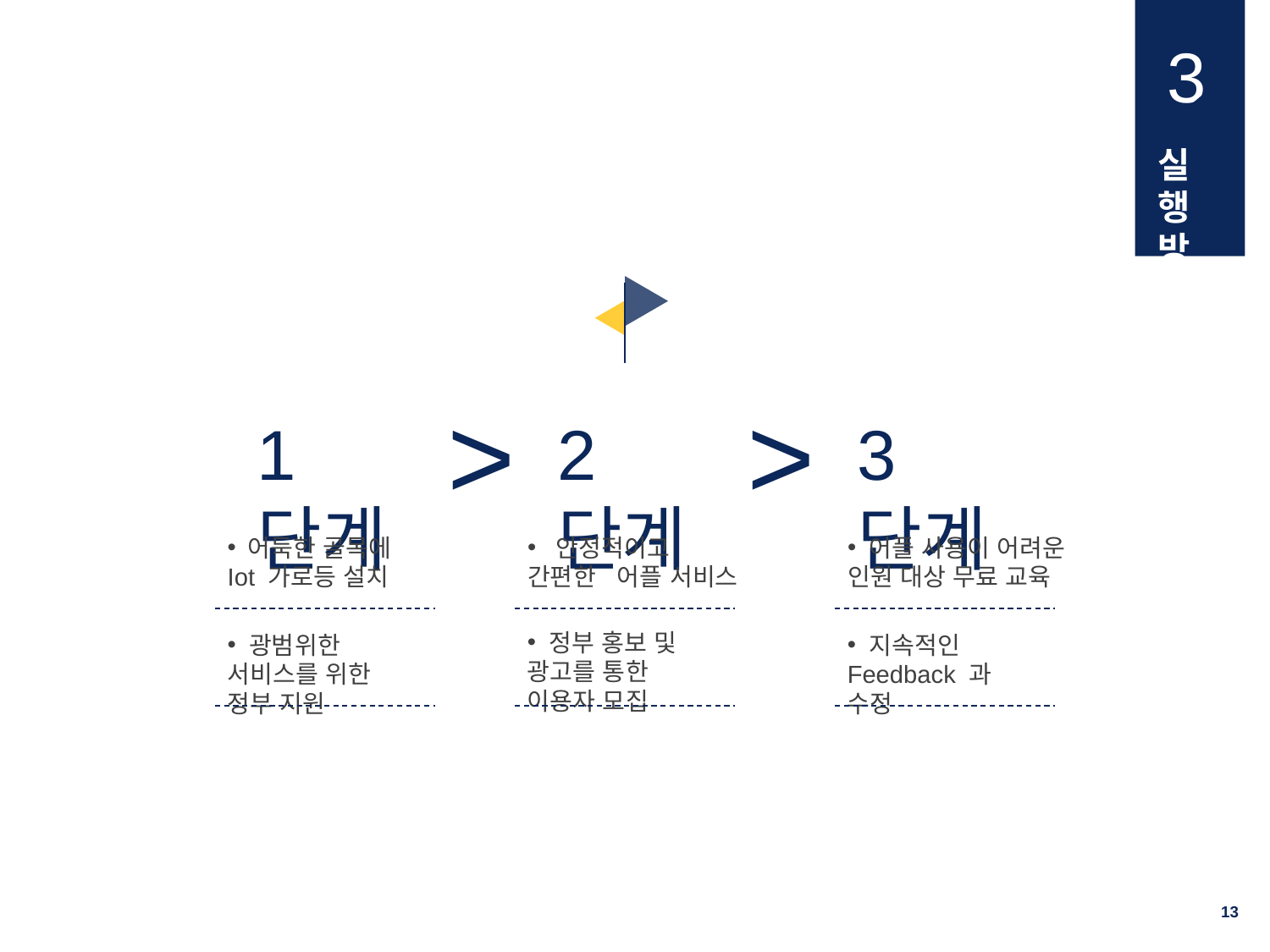

3

실행방안

>
>
1단계
2단계
3단계
 어둑한 골목에 Iot 가로등 설치
 광범위한 서비스를 위한 정부 지원
  안정적이고 간편한   어플 서비스
 정부 홍보 및 광고를 통한 이용자 모집
 어플 사용이 어려운 인원 대상 무료 교육
 지속적인 Feedback 과 수정
13